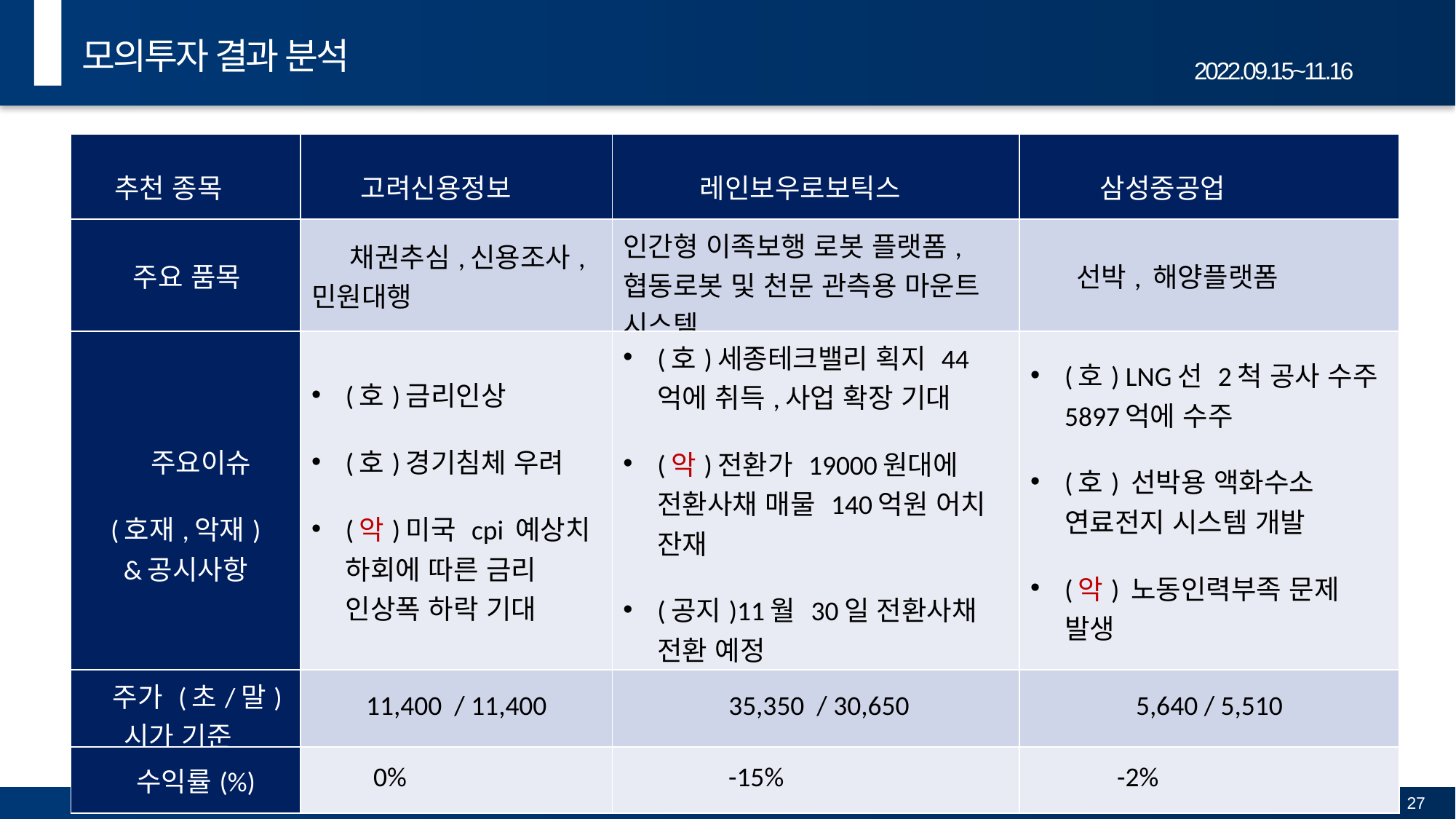

모의투자 결과 분석

2022.09.15~11.16
| 추천 종목 | 고려신용정보 | 레인보우로보틱스 | 삼성중공업 |
| --- | --- | --- | --- |
| 주요 품목 | 채권추심,신용조사,민원대행 | 인간형 이족보행 로봇 플랫폼, 협동로봇 및 천문 관측용 마운트 시스템 | 선박, 해양플랫폼 |
| 주요이슈 (호재,악재) &공시사항 | (호)금리인상 (호)경기침체 우려 (악)미국 cpi 예상치 하회에 따른 금리 인상폭 하락 기대 | (호)세종테크밸리 획지 44억에 취득,사업 확장 기대 (악)전환가 19000원대에 전환사채 매물 140억원 어치 잔재 (공지)11월 30일 전환사채 전환 예정 | (호) LNG선 2척 공사 수주 5897억에 수주 (호) 선박용 액화수소 연료전지 시스템 개발 (악) 노동인력부족 문제 발생 |
| 주가 (초/말) 시가 기준 | 11,400 / 11,400 | 35,350 / 30,650 | 5,640 / 5,510 |
| 수익률(%) | 0% | -15% | -2% |

27